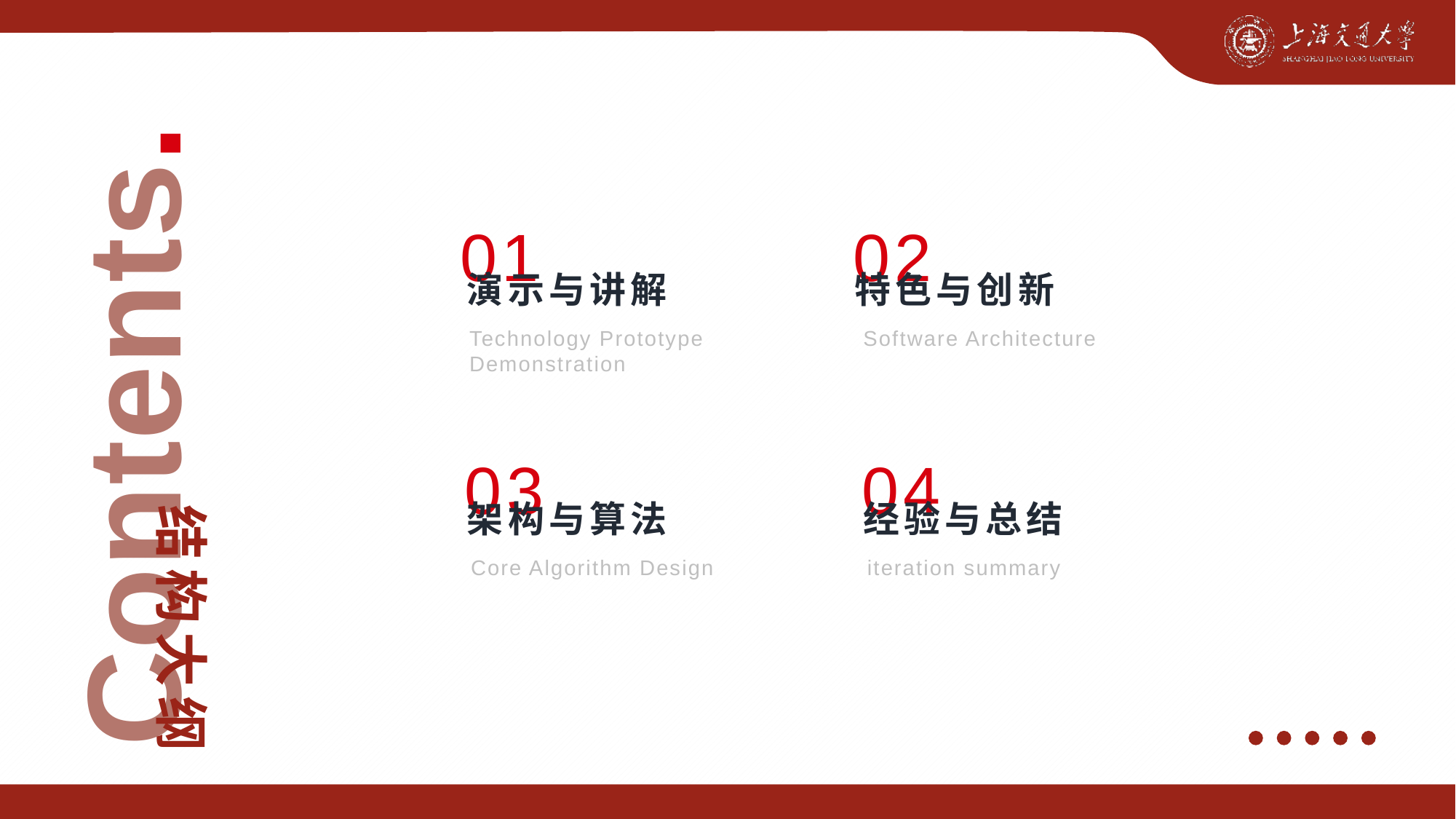

01
演示与讲解
Technology Prototype
Demonstration
02
特色与创新
Software Architecture
Contents.
03
架构与算法
Core Algorithm Design
04
经验与总结
iteration summary
结构大纲